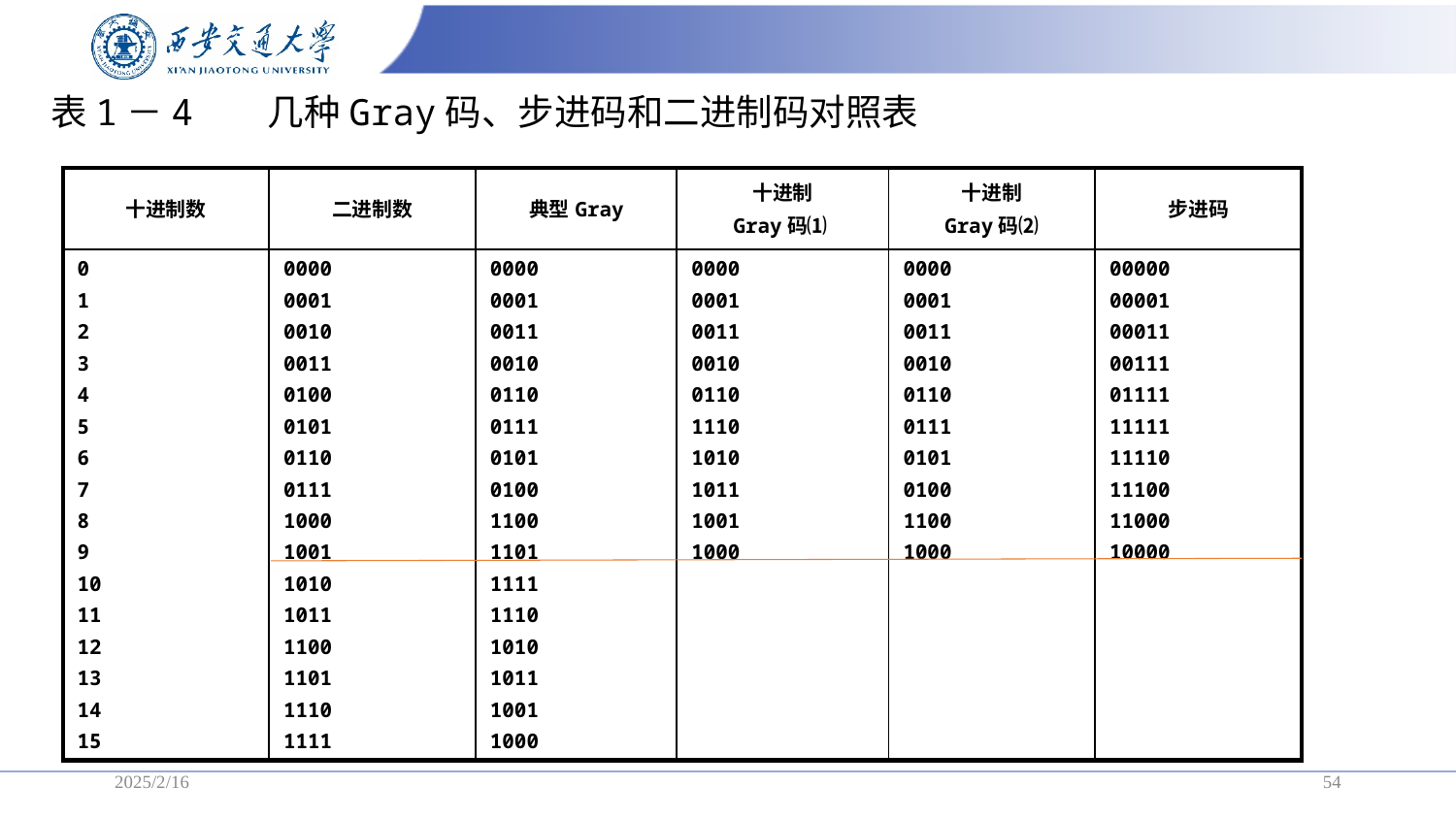

# 表1－4   几种Gray码、步进码和二进制码对照表
| 十进制数 | 二进制数 | 典型Gray | 十进制 Gray码⑴ | 十进制 Gray码⑵ | 步进码 |
| --- | --- | --- | --- | --- | --- |
| 0 1 2 3 4 5 6 7 8 9 10 11 12 13 14 15 | 0000 0001 0010 0011 0100 0101 0110 0111 1000 1001 1010 1011 1100 1101 1110 1111 | 0000 0001 0011 0010 0110 0111 0101 0100 1100 1101 1111 1110 1010 1011 1001 1000 | 0000 0001 0011 0010 0110 1110 1010 1011 1001 1000 | 0000 0001 0011 0010 0110 0111 0101 0100 1100 1000 | 00000 00001 00011 00111 01111 11111 11110 11100 11000 10000 |
2025/2/16
54